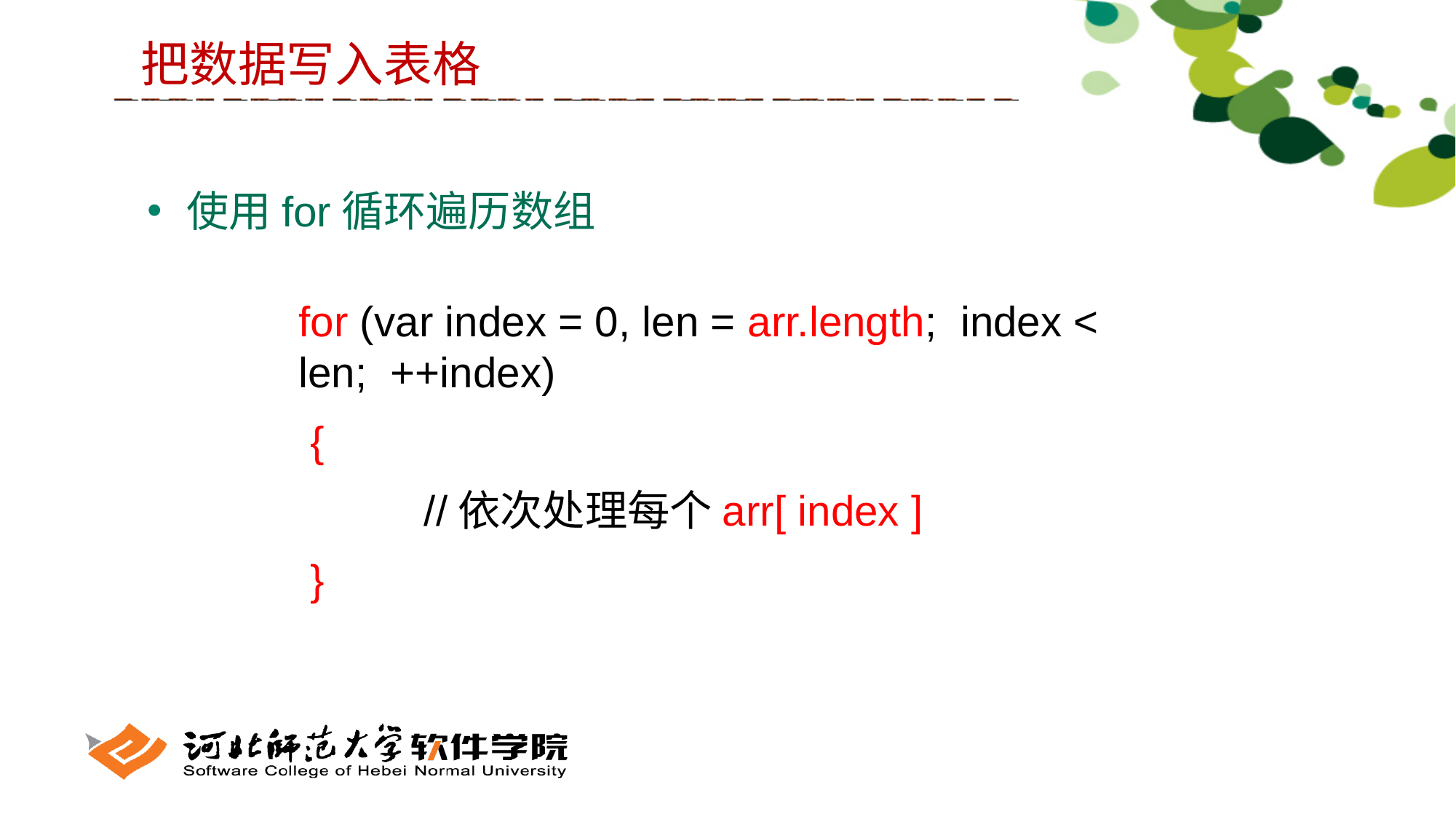

把数据写入表格
 使用for循环遍历数组

for (var index = 0, len = arr.length;  index < len;  ++index)
 {
      //依次处理每个arr[ index ]
 }